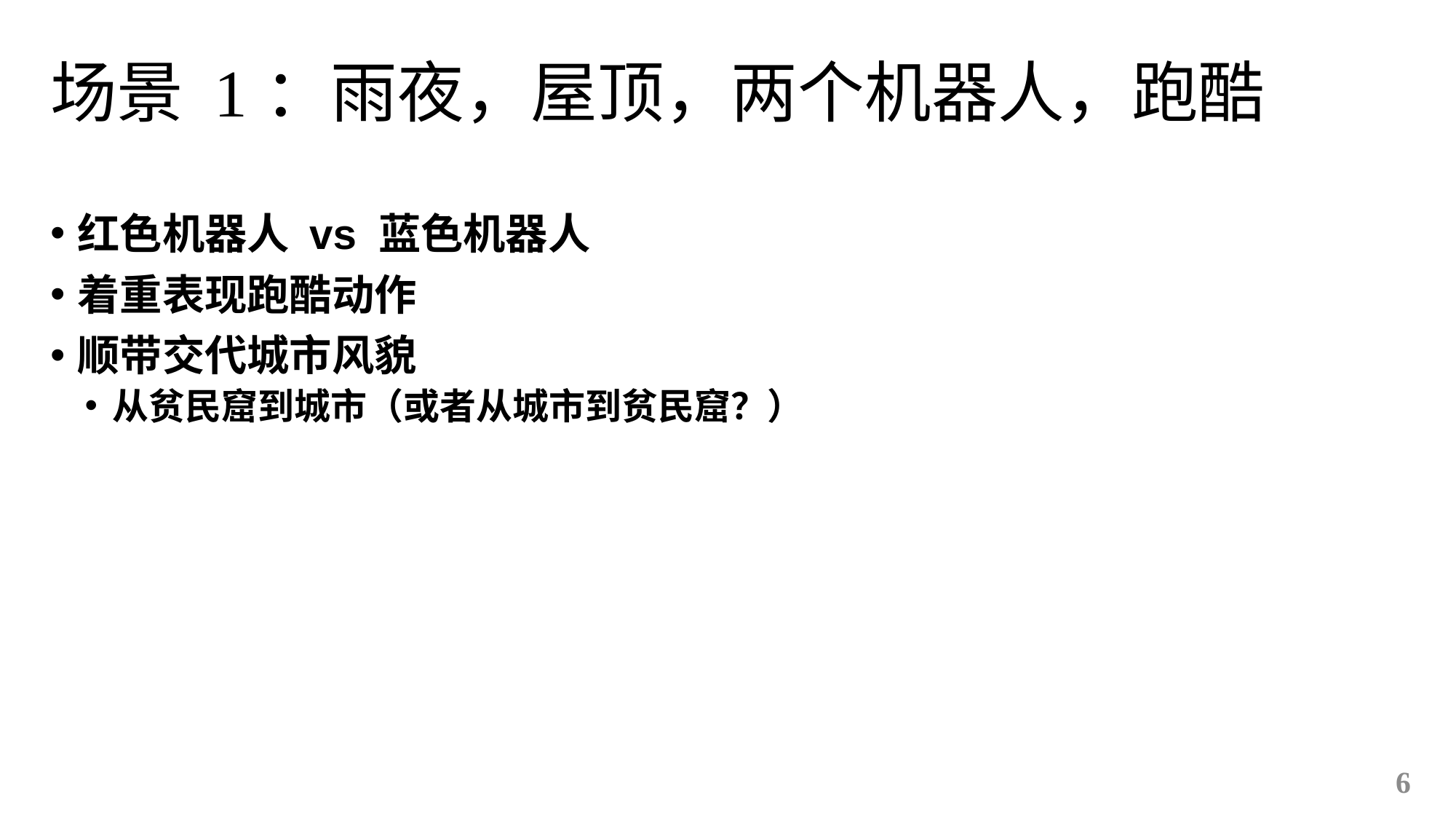

# 场景 1：雨夜，屋顶，两个机器人，跑酷
红色机器人 vs 蓝色机器人
着重表现跑酷动作
顺带交代城市风貌
从贫民窟到城市（或者从城市到贫民窟？）

6